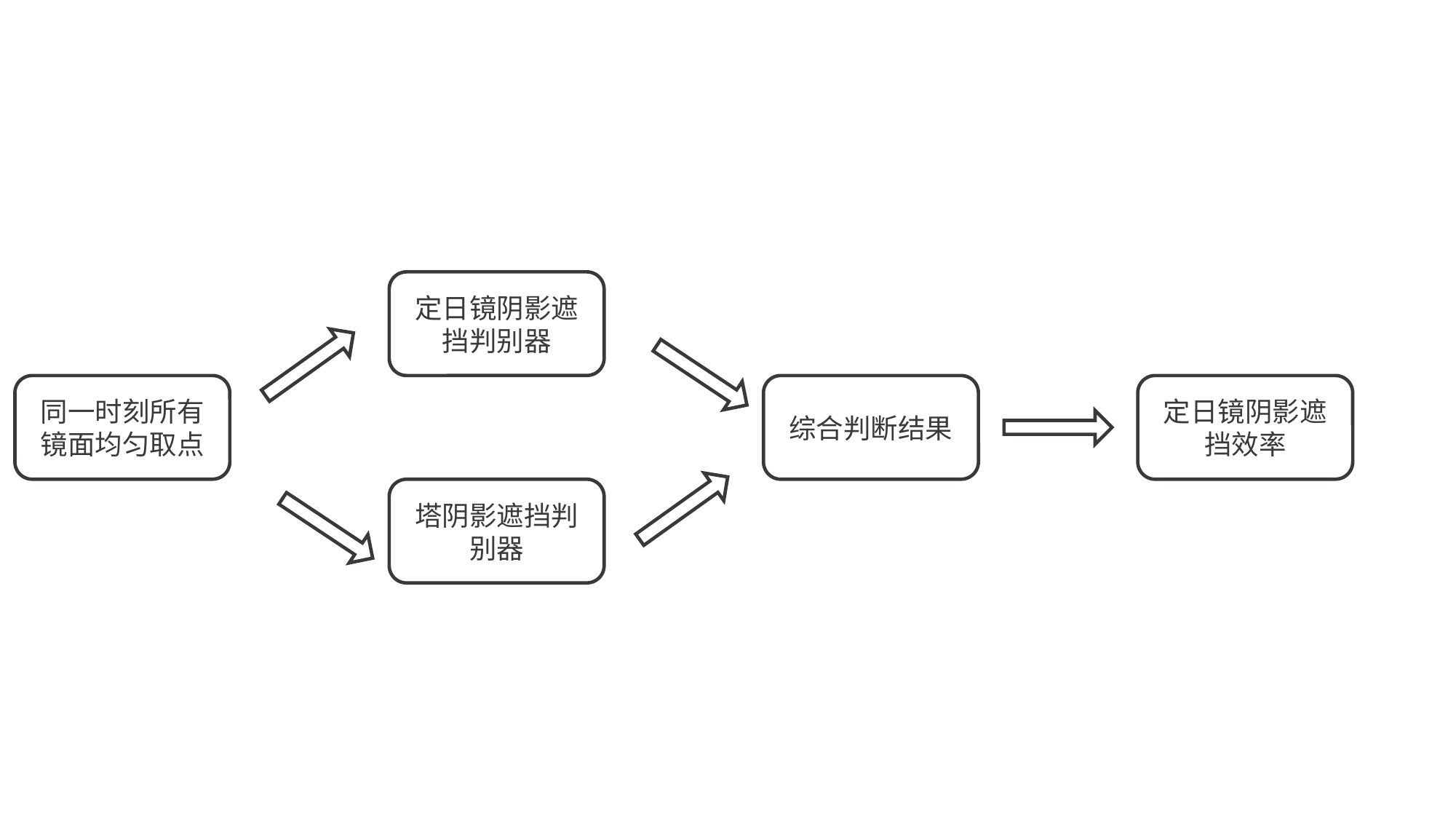

定日镜阴影遮挡判别器

同一时刻所有镜面均匀取点
综合判断结果
定日镜阴影遮挡效率

塔阴影遮挡判别器